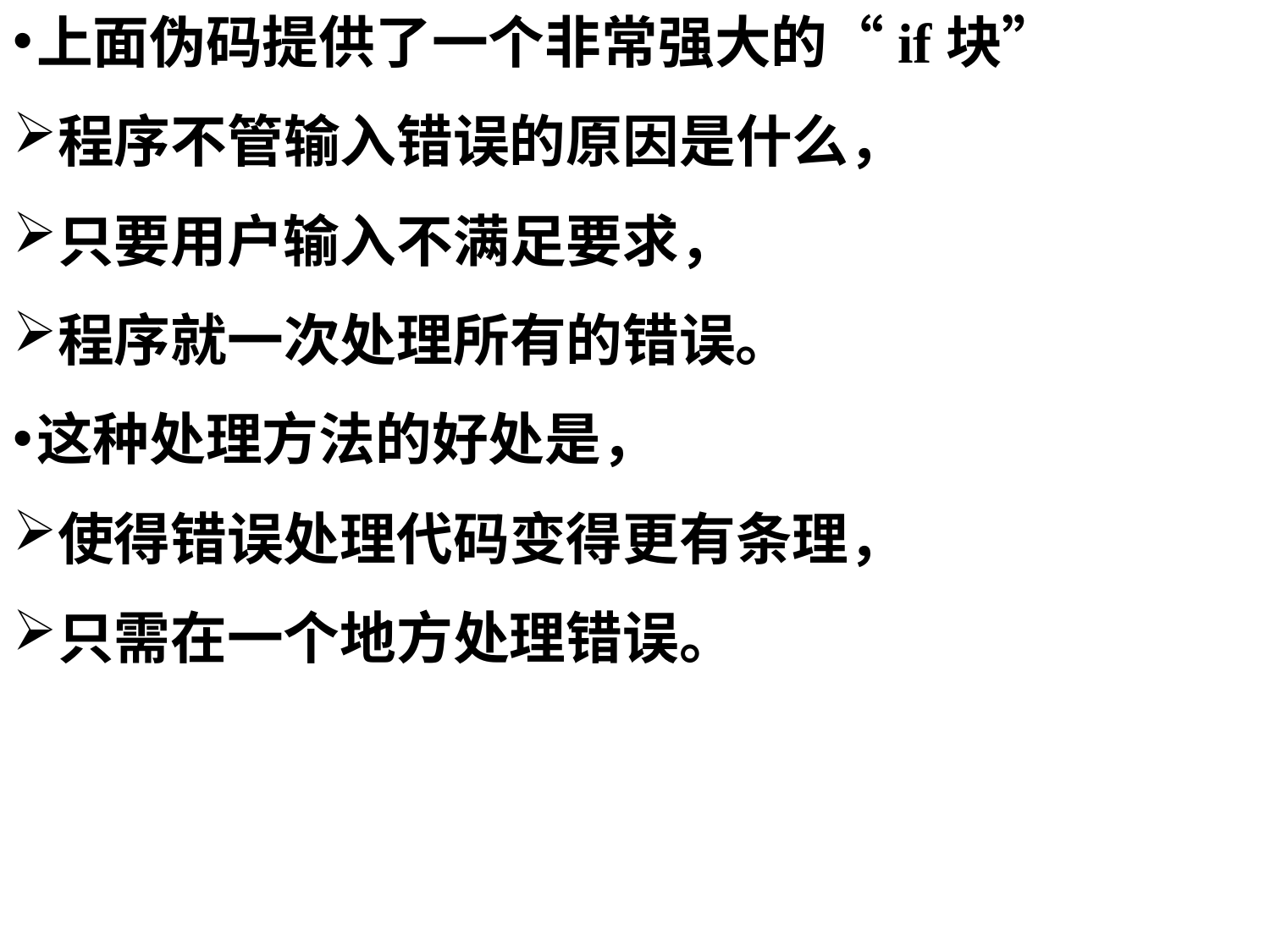

上面伪码提供了一个非常强大的“if块”
程序不管输入错误的原因是什么，
只要用户输入不满足要求，
程序就一次处理所有的错误。
这种处理方法的好处是，
使得错误处理代码变得更有条理，
只需在一个地方处理错误。